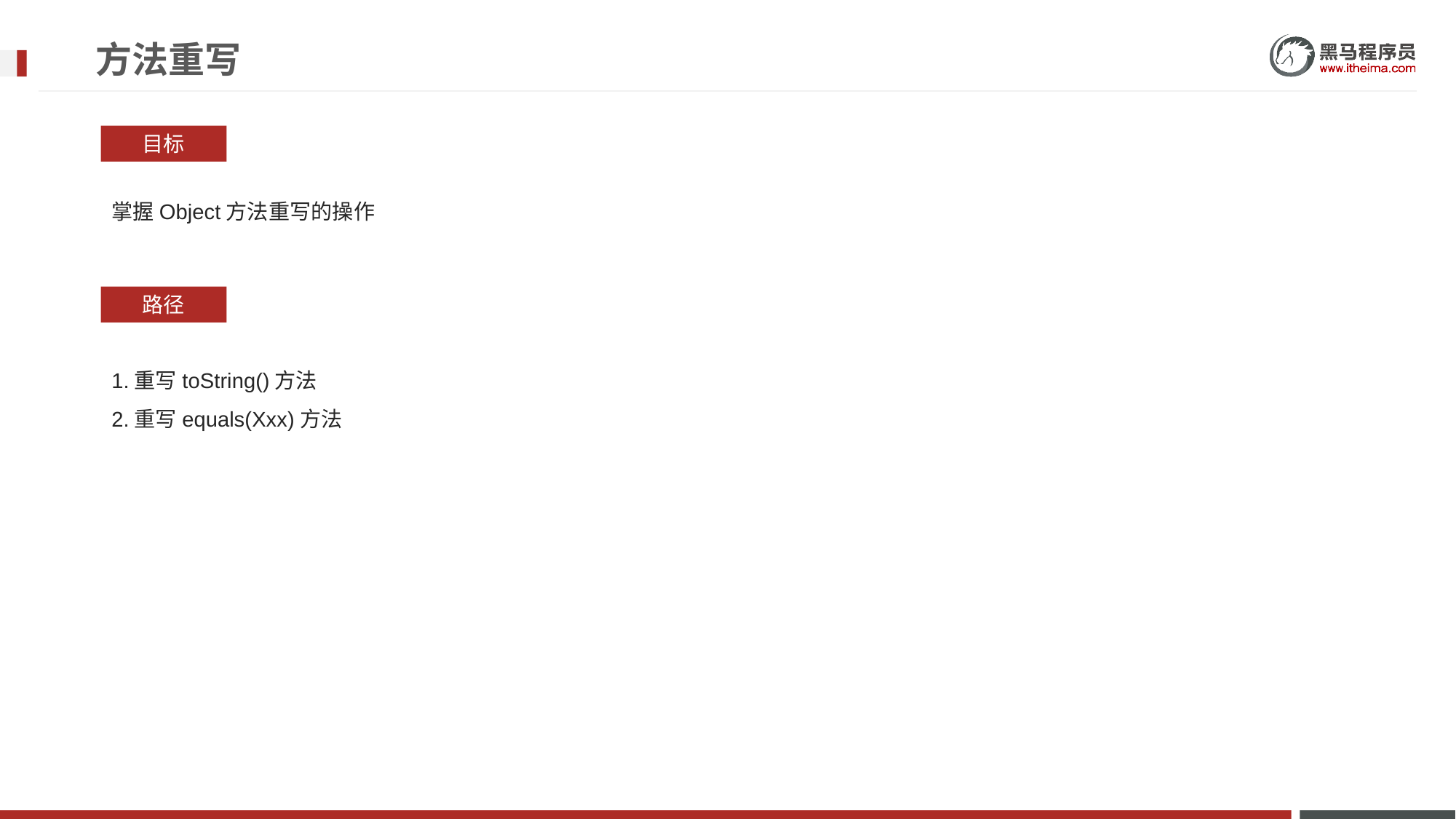

# 方法重写
目标
掌握Object方法重写的操作
路径
1.重写toString()方法
2.重写equals(Xxx)方法